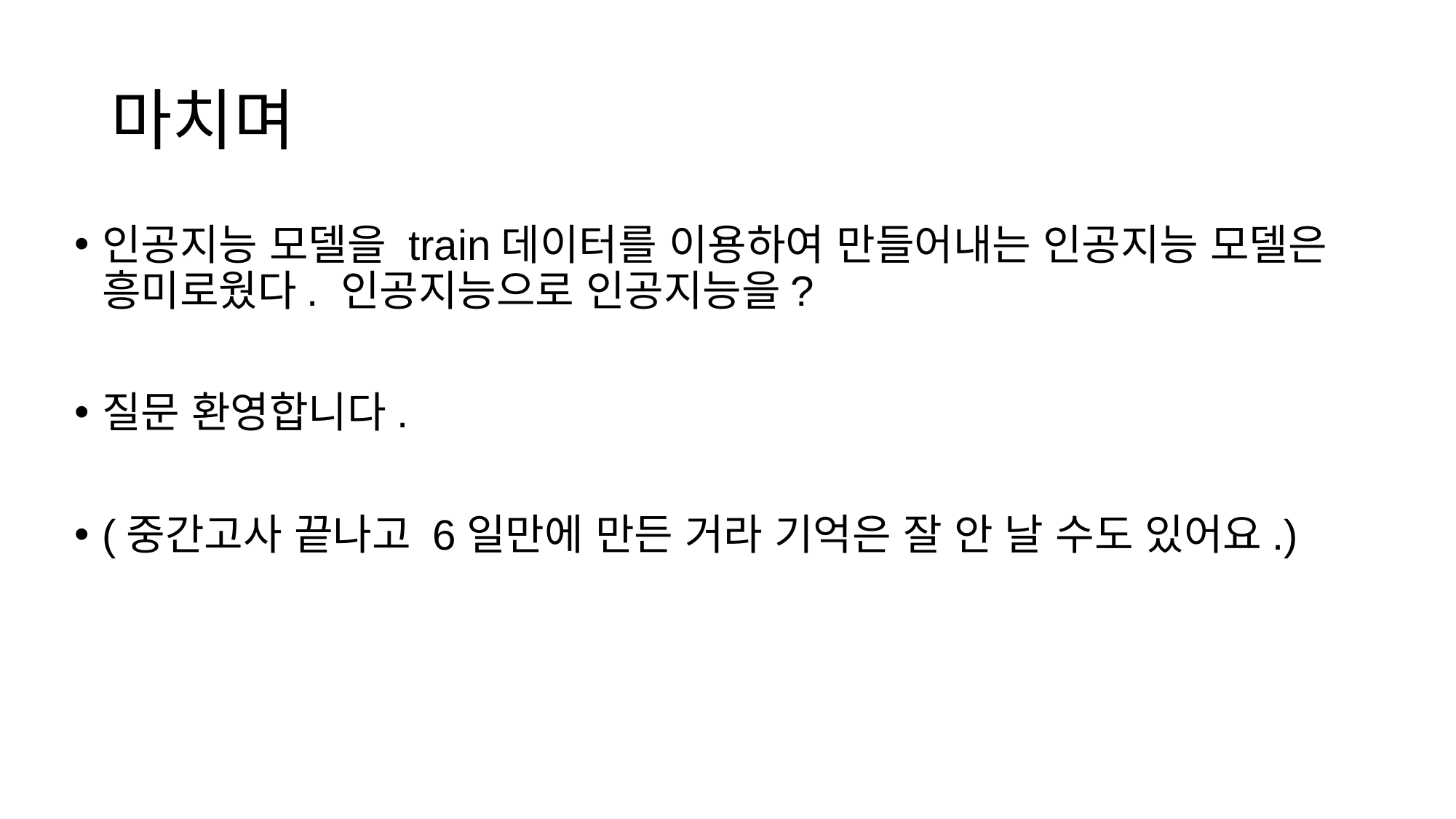

# 마치며
인공지능 모델을 train데이터를 이용하여 만들어내는 인공지능 모델은 흥미로웠다. 인공지능으로 인공지능을?

질문 환영합니다.

(중간고사 끝나고 6일만에 만든 거라 기억은 잘 안 날 수도 있어요.)